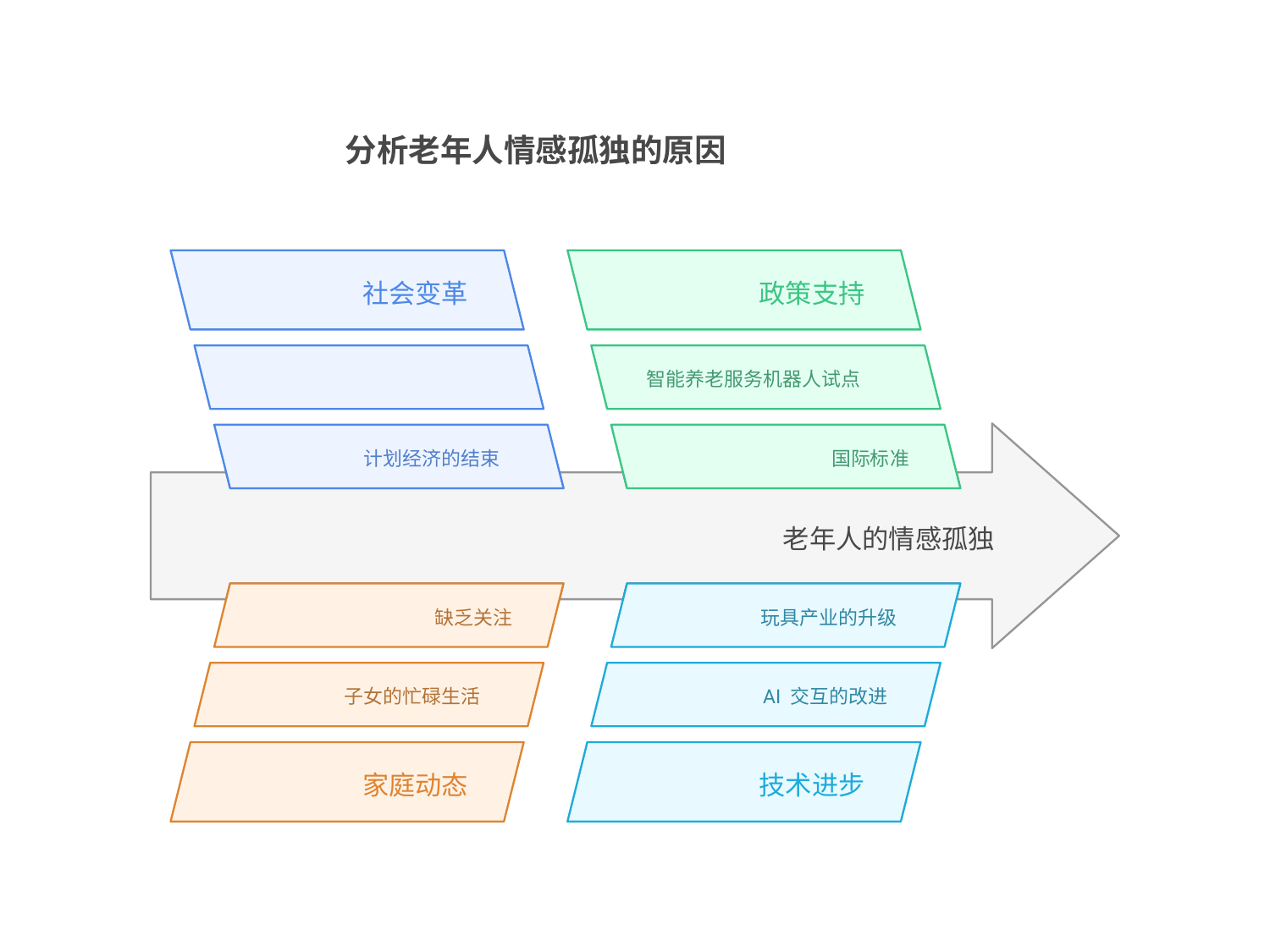

分析老年人情感孤独的原因

社会变革
政策支持
智能养老服务机器人试点

计划经济的结束
国际标准
老年人的情感孤独

缺乏关注
玩具产业的升级
子女的忙碌生活
AI 交互的改进
家庭动态
技术进步